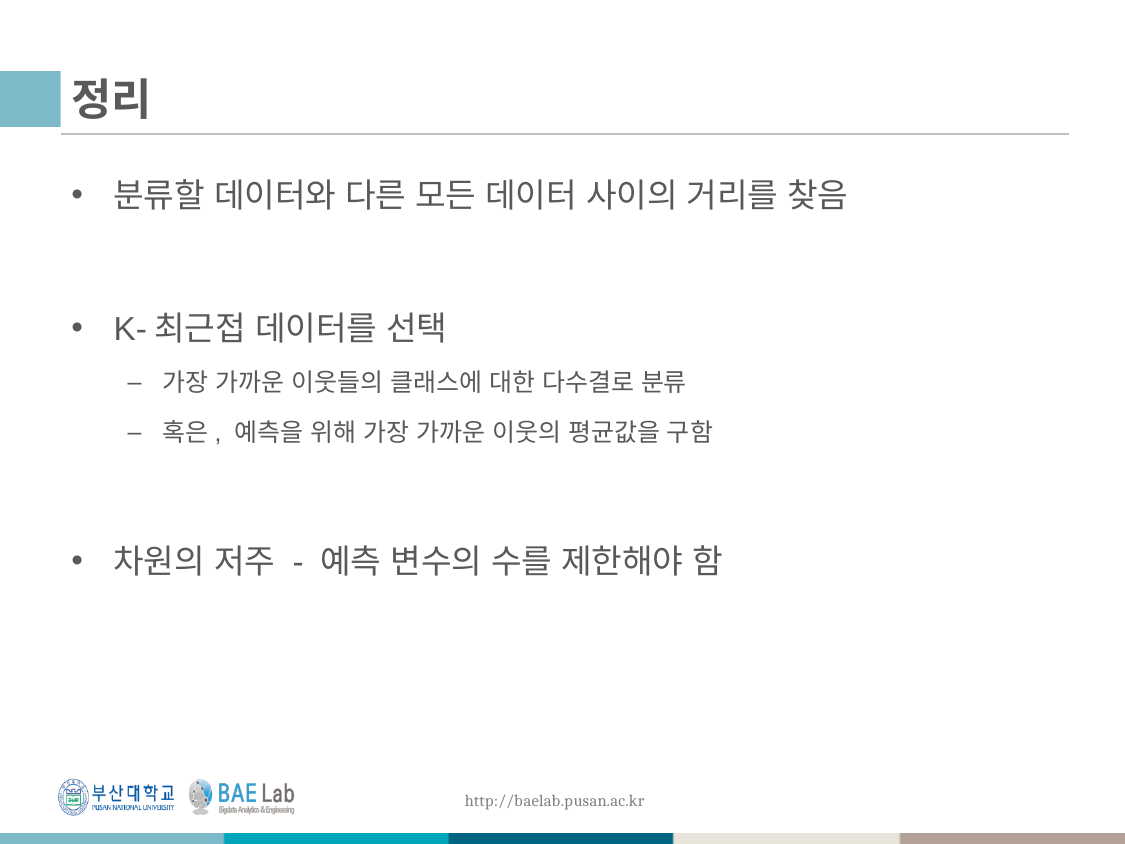

# 정리
분류할 데이터와 다른 모든 데이터 사이의 거리를 찾음

K-최근접 데이터를 선택
가장 가까운 이웃들의 클래스에 대한 다수결로 분류
혹은, 예측을 위해 가장 가까운 이웃의 평균값을 구함

차원의 저주 - 예측 변수의 수를 제한해야 함